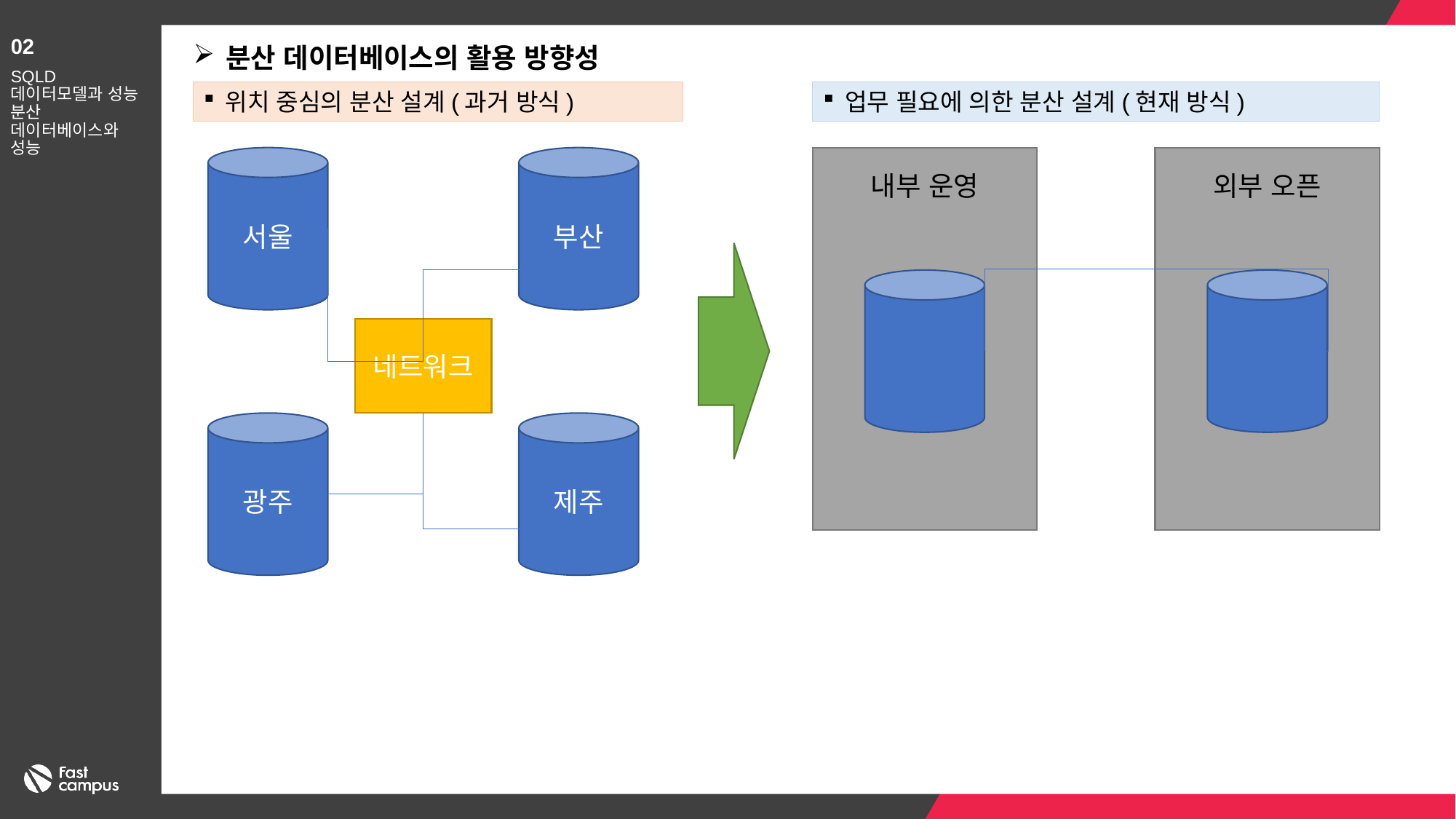

02
분산 데이터베이스의 활용 방향성
SQLD
데이터모델과 성능
분산 데이터베이스와 성능

위치 중심의 분산 설계(과거 방식)
업무 필요에 의한 분산 설계(현재 방식)
서울
부산

내부 운영
외부 오픈

네트워크
광주
제주